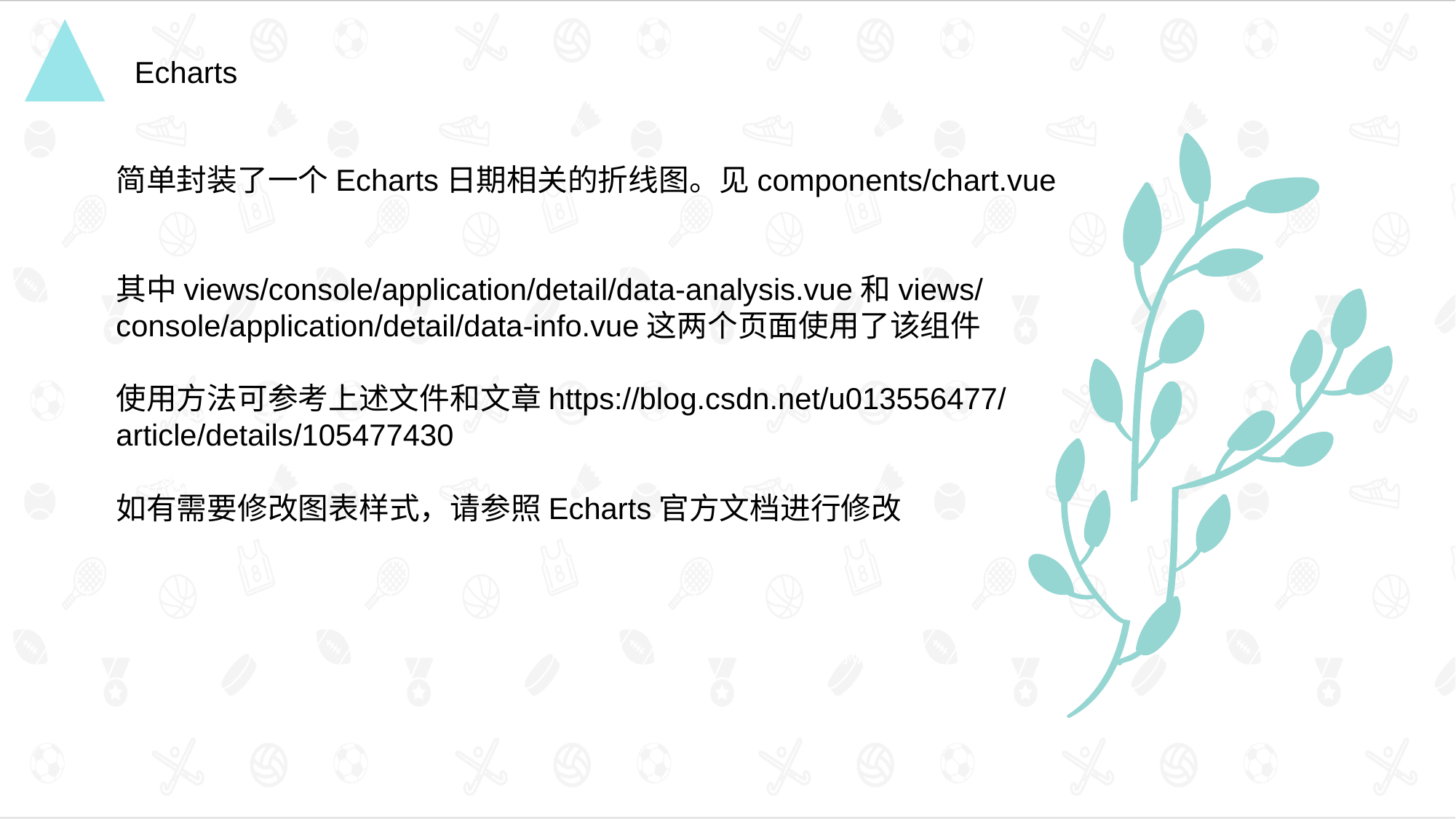

Echarts

简单封装了一个Echarts日期相关的折线图。见components/chart.vue

其中views/console/application/detail/data-analysis.vue和views/console/application/detail/data-info.vue这两个页面使用了该组件

使用方法可参考上述文件和文章https://blog.csdn.net/u013556477/article/details/105477430

如有需要修改图表样式，请参照Echarts官方文档进行修改

点击添加文本
点击添加文本

点击添加文本

点击添加文本